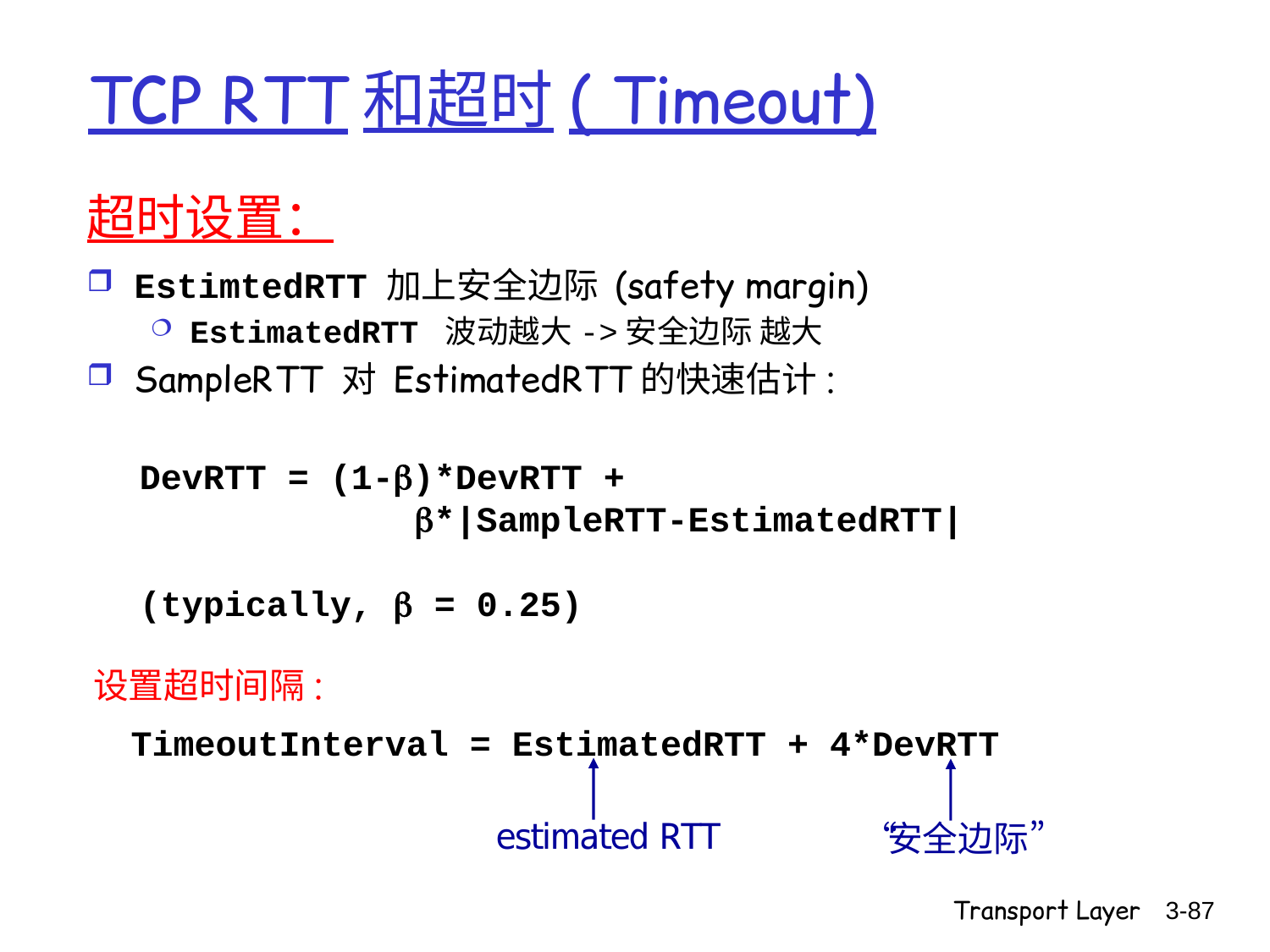

# TCP RTT和超时( Timeout)
超时设置：
EstimtedRTT 加上安全边际 (safety margin)
EstimatedRTT 波动越大->安全边际 越大
SampleRTT 对 EstimatedRTT的快速估计:
DevRTT = (1-β)*DevRTT +
             β*|SampleRTT-EstimatedRTT|

(typically, β = 0.25)
 设置超时间隔:
TimeoutInterval = EstimatedRTT + 4*DevRTT

estimated RTT
“安全边际”
Transport Layer
3-87